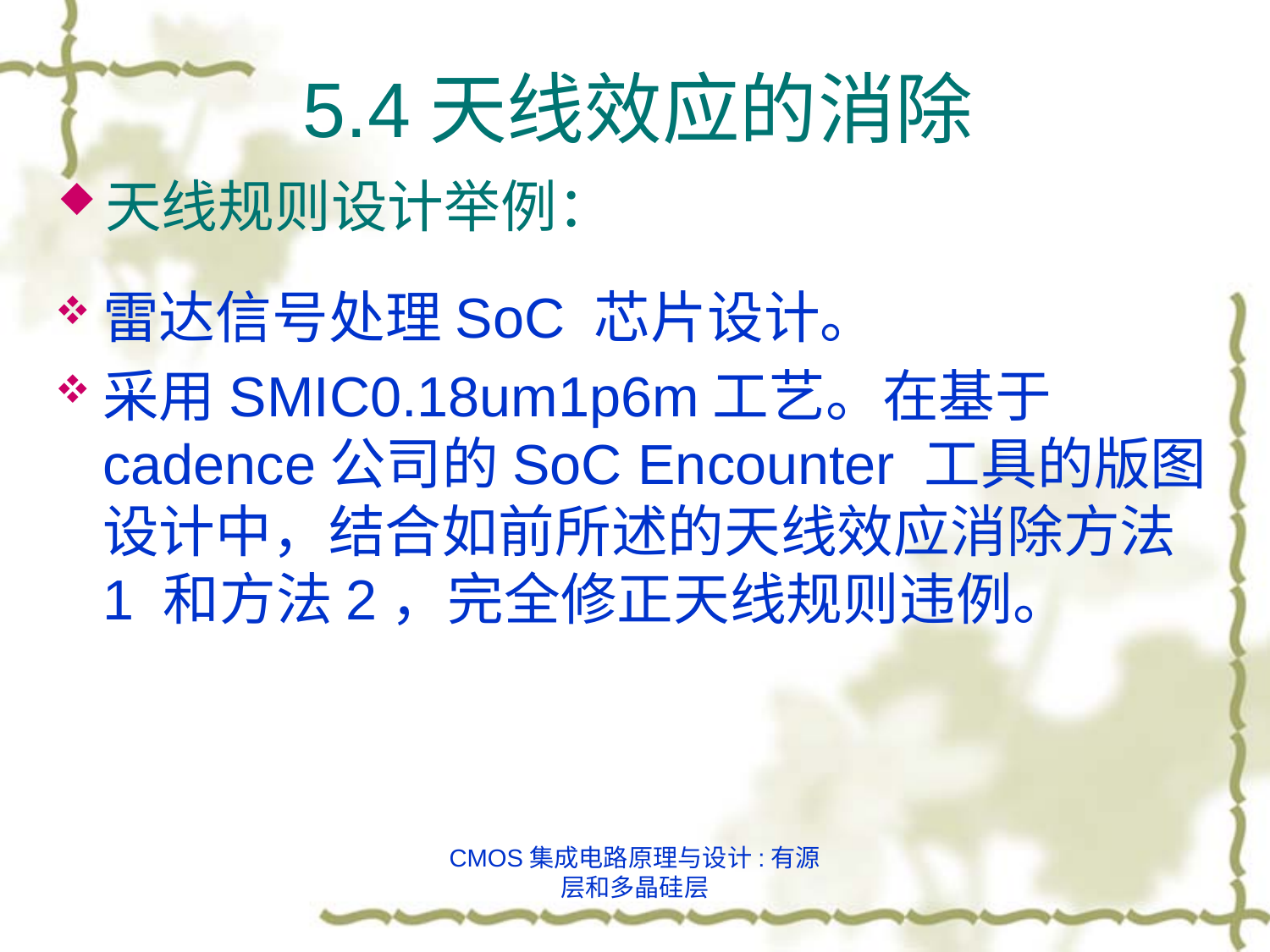

# 5.4天线效应的消除
天线规则设计举例：

雷达信号处理SoC 芯片设计。
采用SMIC0.18um1p6m工艺。在基于cadence公司的SoC Encounter 工具的版图设计中，结合如前所述的天线效应消除方法1 和方法2，完全修正天线规则违例。
CMOS集成电路原理与设计:有源层和多晶硅层
38